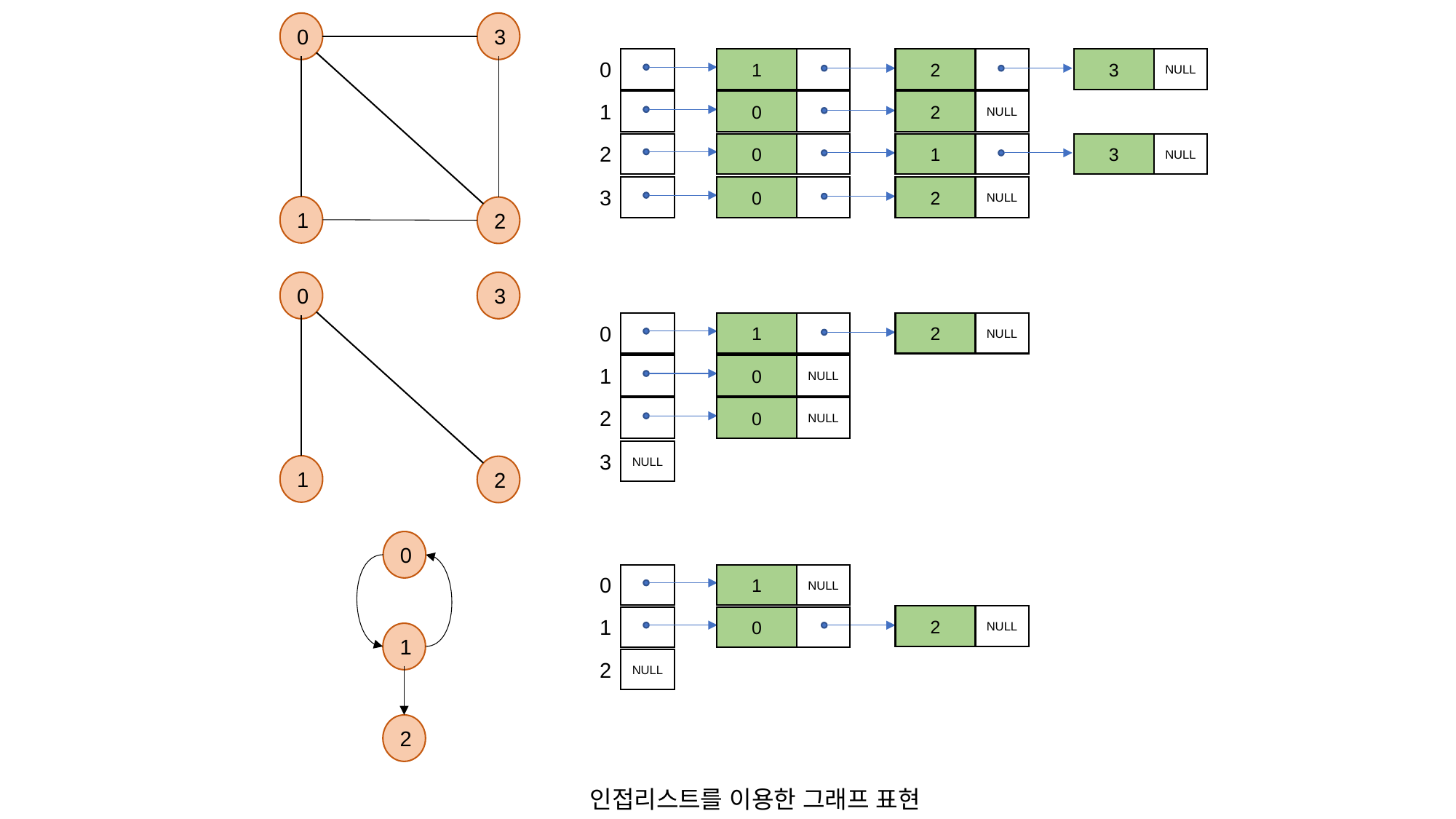

0
3

1

2

3
NULL
0

0

2
NULL
1

0

1

3
NULL
2

0

2
NULL
3

1
2
0
3

1

2
NULL
0

0
NULL
1

0
NULL
2

NULL
3
1
2
0

1
NULL
0

2
NULL

0

1

1
NULL
2
2
인접리스트를 이용한 그래프 표현